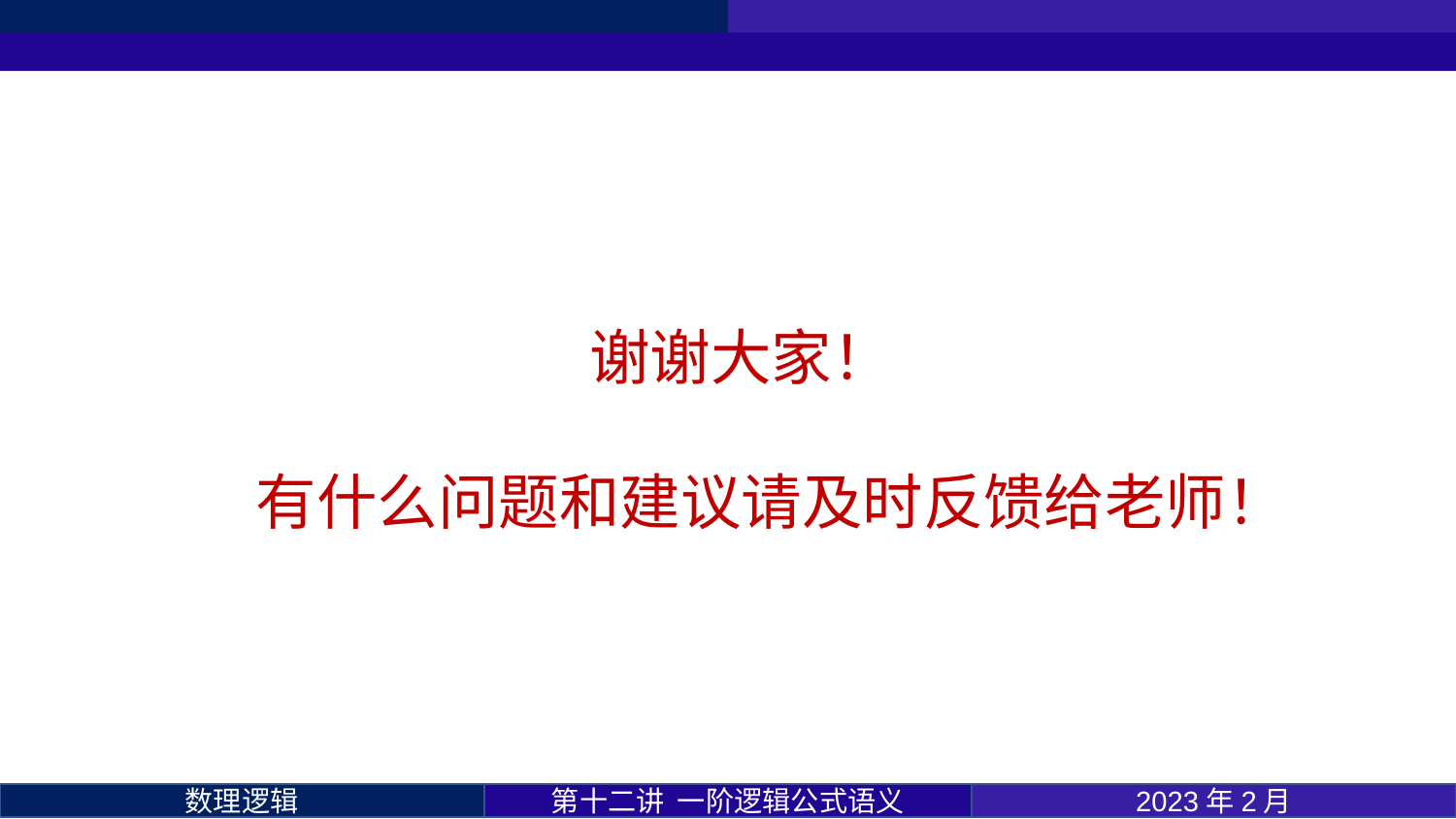

谢谢大家！
有什么问题和建议请及时反馈给老师！
第十二讲  一阶逻辑公式语义
2023年2月
数理逻辑